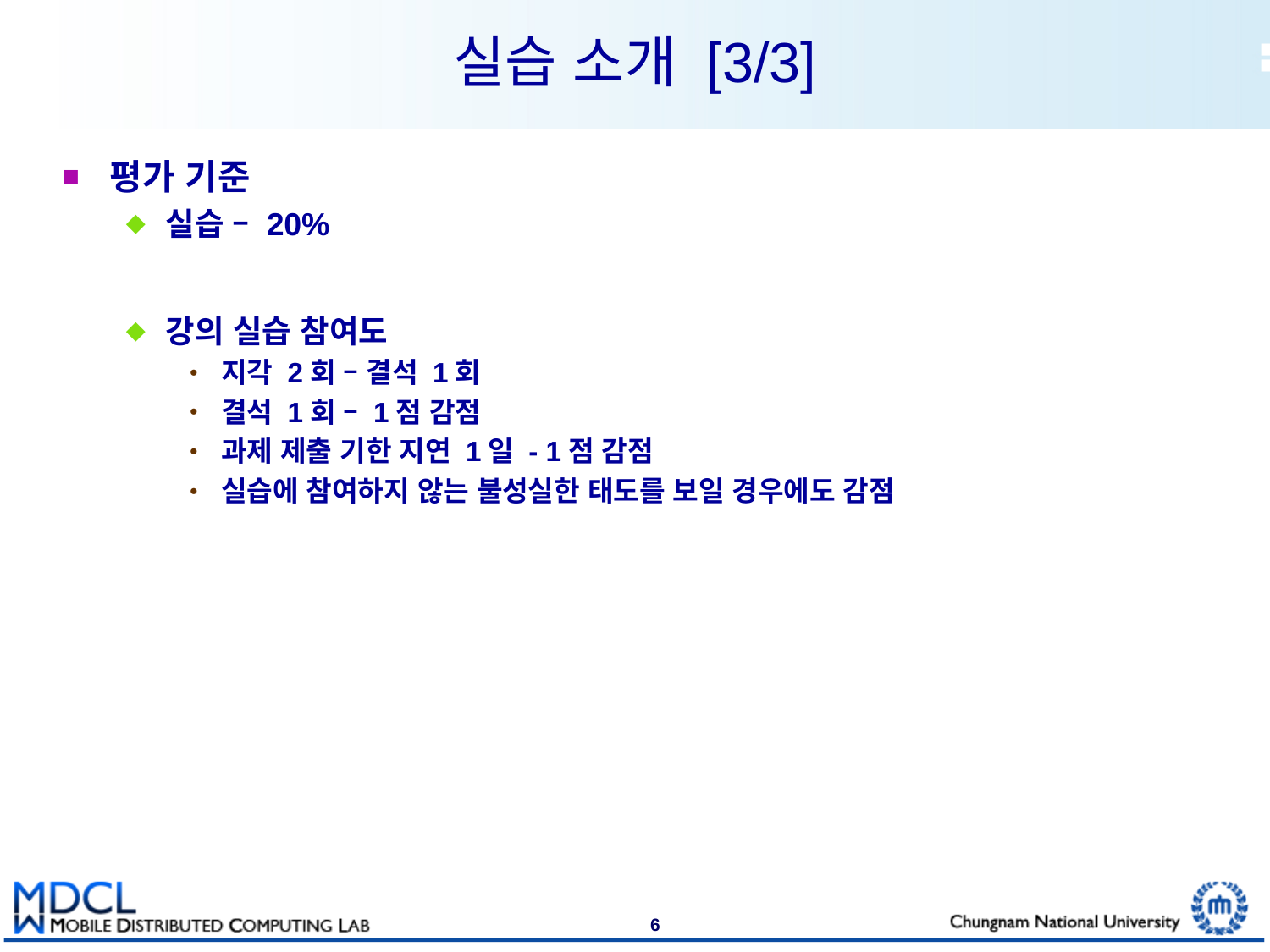

# 실습 소개 [3/3]
평가 기준
실습 – 20%

강의 실습 참여도
지각 2회 – 결석 1회
결석 1회 – 1점 감점
과제 제출 기한 지연 1일 - 1점 감점
실습에 참여하지 않는 불성실한 태도를 보일 경우에도 감점